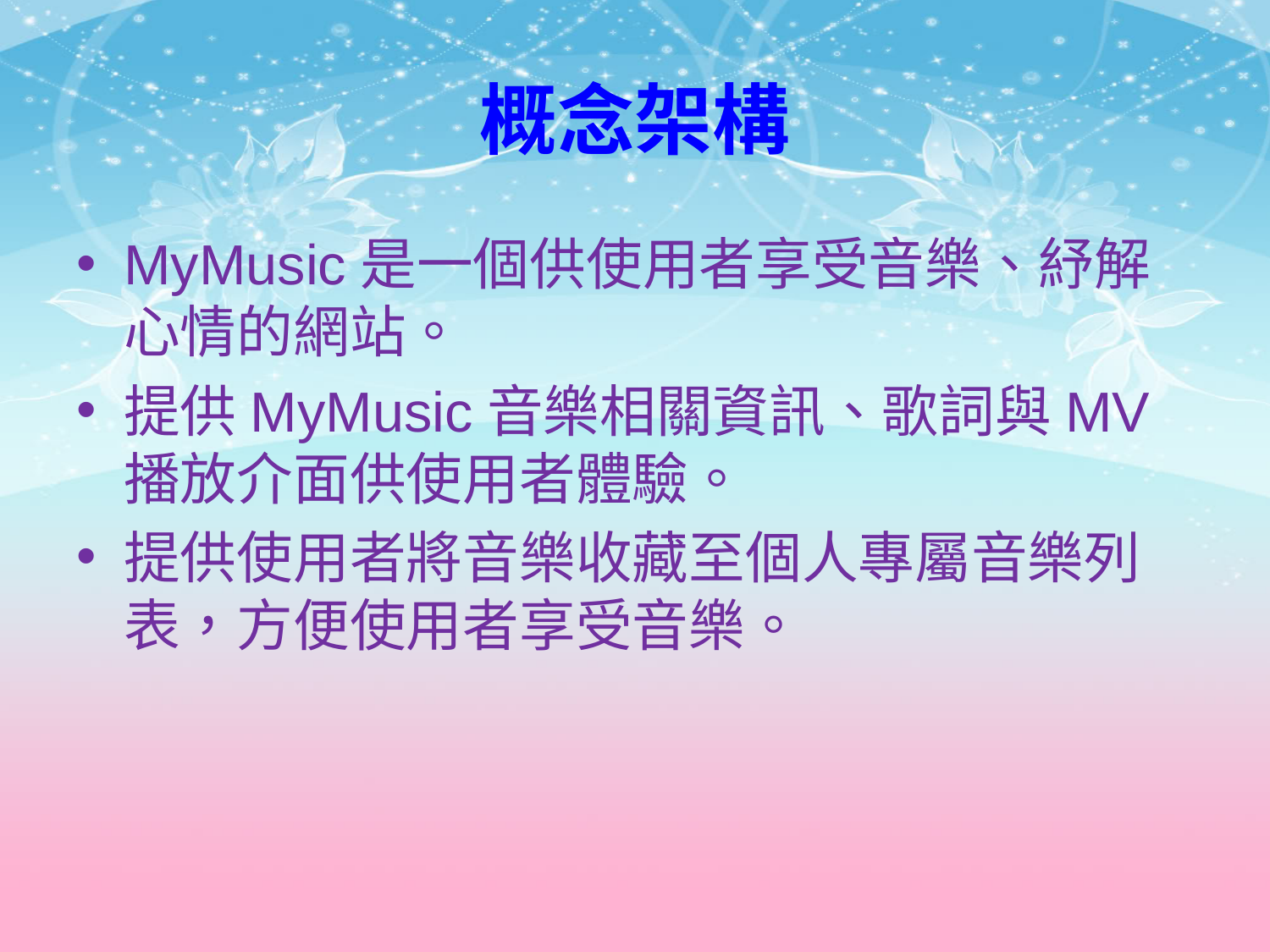

# 概念架構
MyMusic是一個供使用者享受音樂、紓解心情的網站。
提供MyMusic音樂相關資訊、歌詞與MV播放介面供使用者體驗。
提供使用者將音樂收藏至個人專屬音樂列表，方便使用者享受音樂。